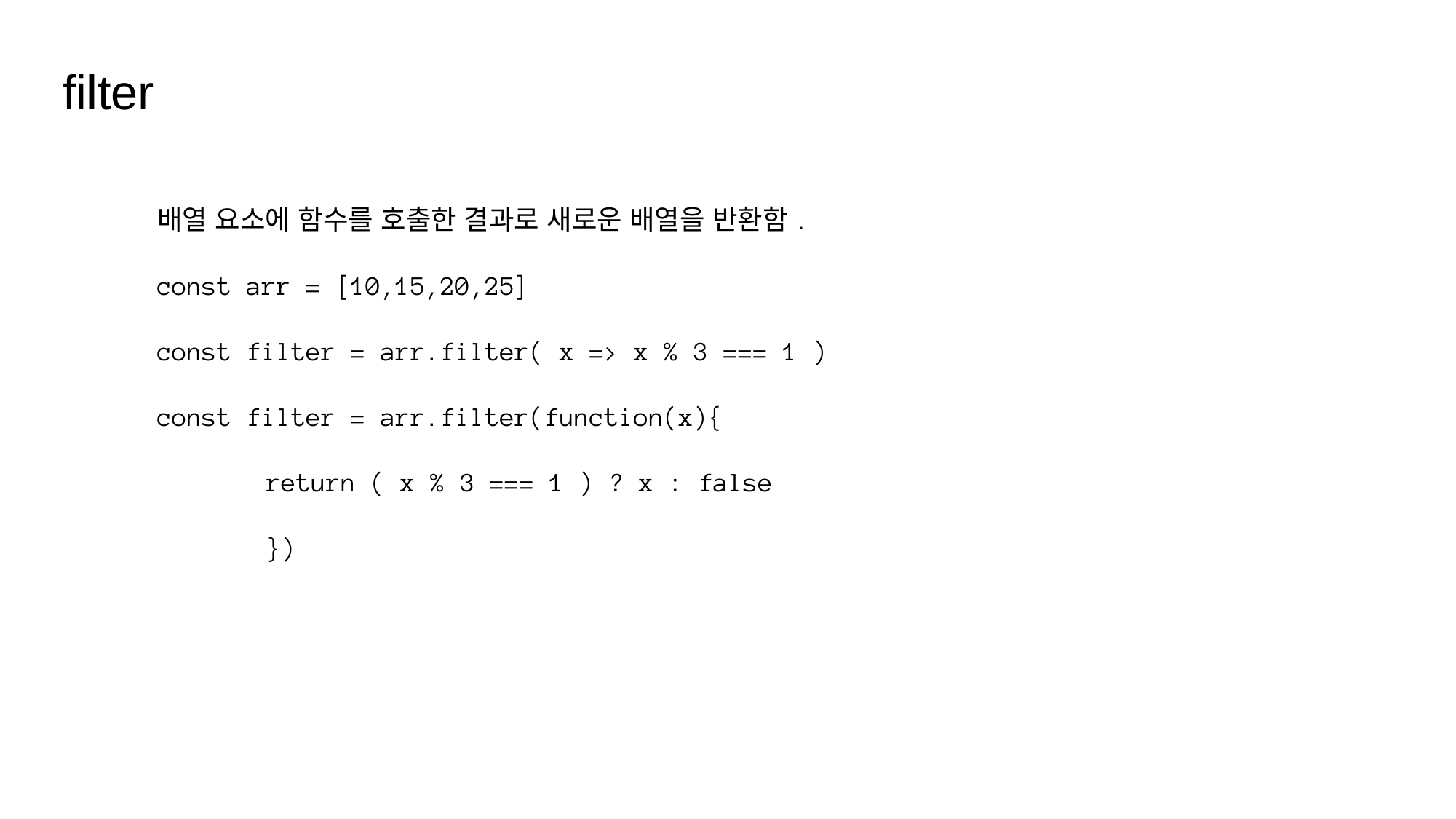

filter
배열 요소에 함수를 호출한 결과로 새로운 배열을 반환함.

const arr = [10,15,20,25]

const filter = arr.filter( x => x % 3 === 1 )

const filter = arr.filter(function(x){

	return ( x % 3 === 1 ) ? x : false

	})